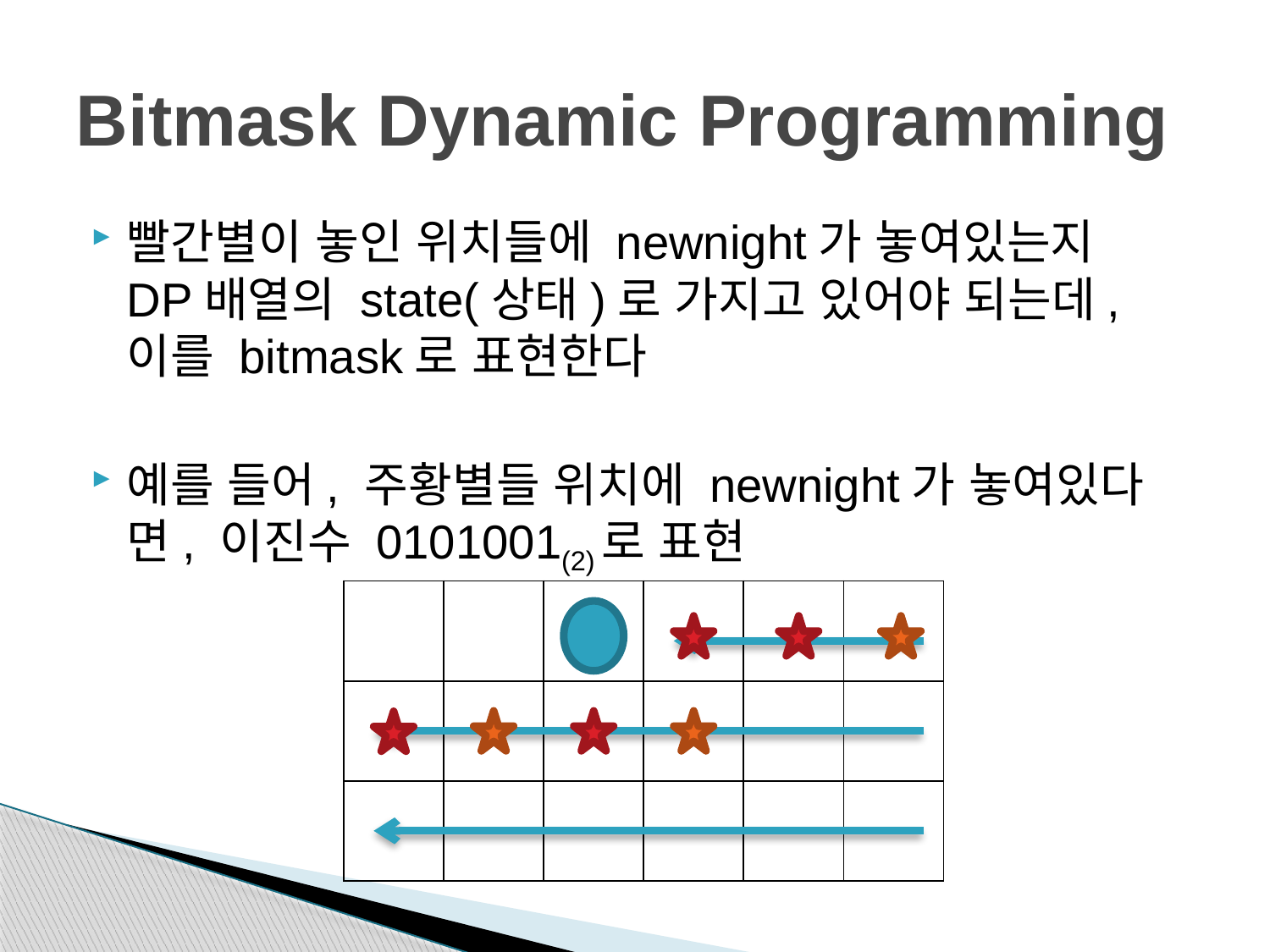

# Bitmask Dynamic Programming
빨간별이 놓인 위치들에 newnight가 놓여있는지
DP배열의 state(상태)로 가지고 있어야 되는데,
이를 bitmask로 표현한다

예를 들어, 주황별들 위치에 newnight가 놓여있다면, 이진수 0101001(2)로 표현
|  |  |  |  |  |  |
| --- | --- | --- | --- | --- | --- |
|  |  |  |  |  |  |
|  |  |  |  |  |  |